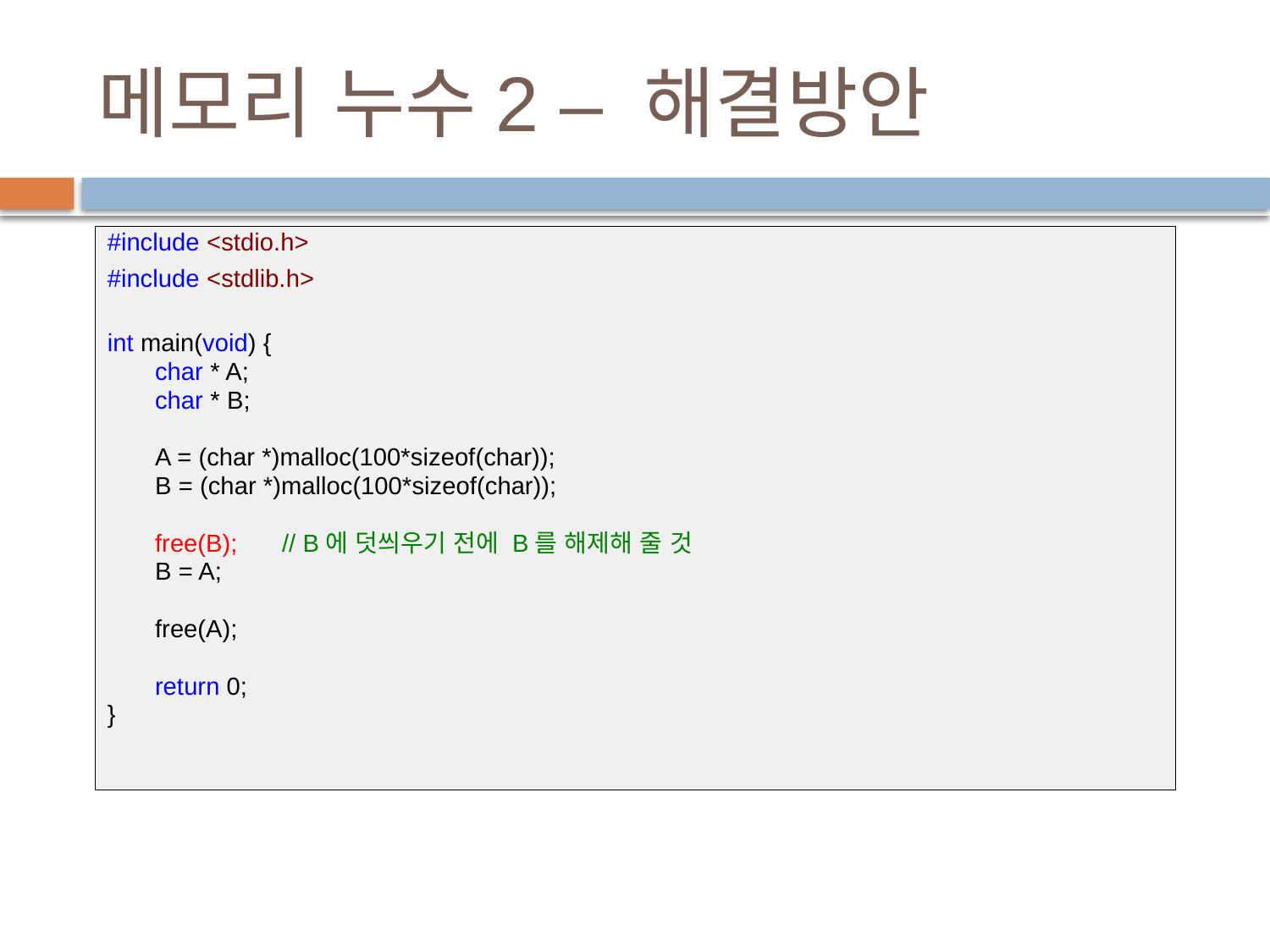

# 메모리 누수2 – 해결방안
#include <stdio.h>
#include <stdlib.h>

int main(void) {
	char * A;
	char * B;

	A = (char *)malloc(100*sizeof(char));
	B = (char *)malloc(100*sizeof(char));

	free(B);	// B에 덧씌우기 전에 B를 해제해 줄 것
	B = A;

	free(A);

	return 0;
}